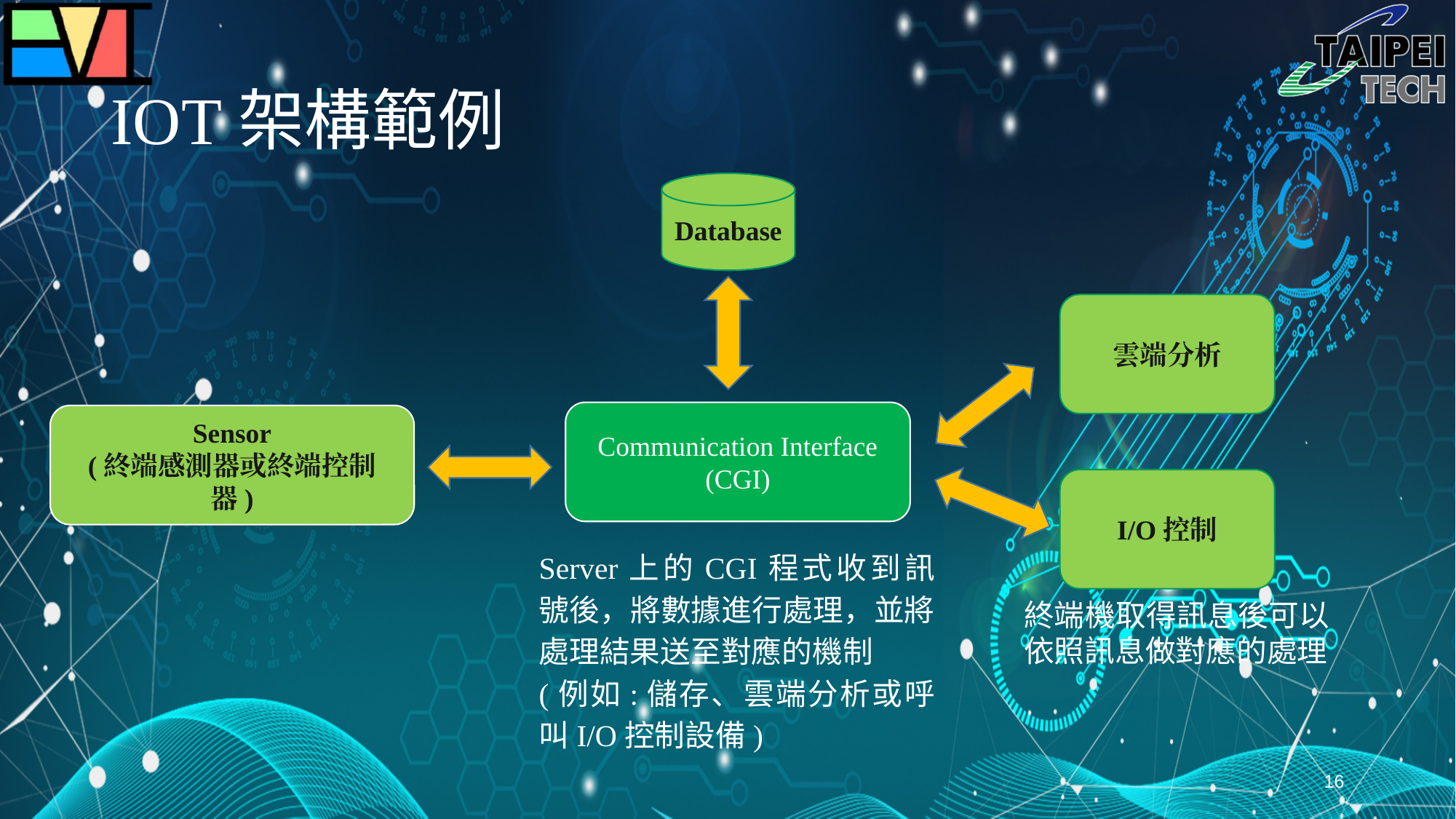

# IOT架構範例
Database
雲端分析

Communication Interface
(CGI)
Sensor
(終端感測器或終端控制器)

I/O控制

Server上的CGI程式收到訊號後，將數據進行處理，並將處理結果送至對應的機制
(例如:儲存、雲端分析或呼叫I/O控制設備)
終端機取得訊息後可以依照訊息做對應的處理
16